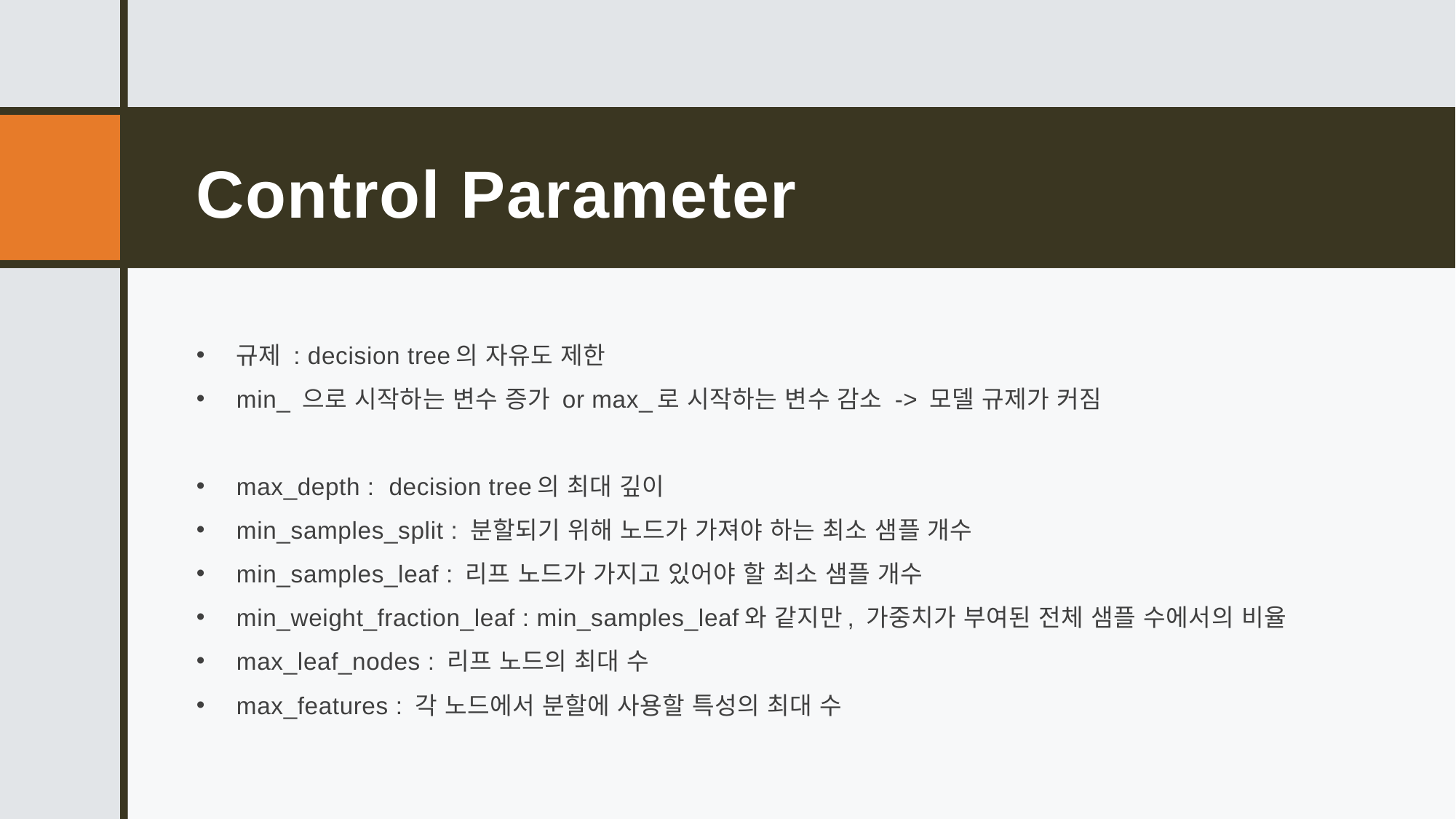

# Control Parameter

규제 : decision tree의 자유도 제한
min_ 으로 시작하는 변수 증가 or max_로 시작하는 변수 감소 -> 모델 규제가 커짐

max_depth :  decision tree의 최대 깊이
min_samples_split : 분할되기 위해 노드가 가져야 하는 최소 샘플 개수
min_samples_leaf : 리프 노드가 가지고 있어야 할 최소 샘플 개수
min_weight_fraction_leaf : min_samples_leaf와 같지만, 가중치가 부여된 전체 샘플 수에서의 비율
max_leaf_nodes : 리프 노드의 최대 수
max_features : 각 노드에서 분할에 사용할 특성의 최대 수